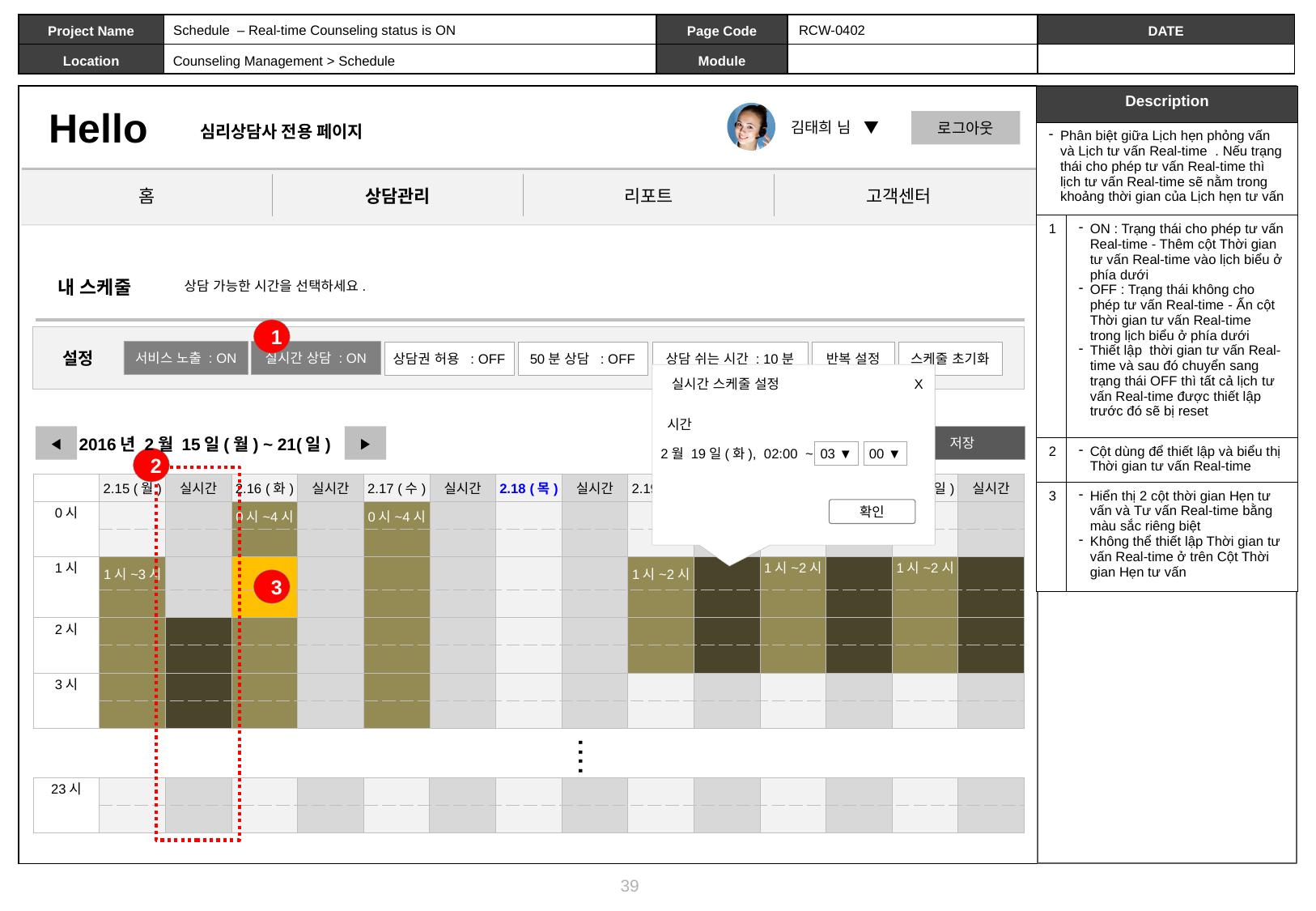

Schedule  – Real-time Counseling status is ON
RCW-0402
Counseling Management > Schedule
| Description |  |
| --- | --- |
| Phân biệt giữa Lịch hẹn phỏng vấn và Lịch tư vấn Real-time . Nếu trạng thái cho phép tư vấn Real-time thì lịch tư vấn Real-time sẽ nằm trong khoảng thời gian của Lịch hẹn tư vấn |  |
| 1 | ON : Trạng thái cho phép tư vấn Real-time - Thêm cột Thời gian tư vấn Real-time vào lịch biểu ở phía dưới OFF : Trạng thái không cho phép tư vấn Real-time - Ẩn cột Thời gian tư vấn Real-time trong lịch biểu ở phía dưới Thiết lập thời gian tư vấn Real-time và sau đó chuyển sang trạng thái OFF thì tất cả lịch tư vấn Real-time được thiết lập trước đó sẽ bị reset |
| 2 | Cột dùng để thiết lập và biểu thị Thời gian tư vấn Real-time |
| 3 | Hiển thị 2 cột thời gian Hẹn tư vấn và Tư vấn Real-time bằng màu sắc riêng biệt Không thể thiết lập Thời gian tư vấn Real-time ở trên Cột Thời gian Hẹn tư vấn |
내 스케줄
상담 가능한 시간을 선택하세요.
1

서비스 노출 : ON
실시간 상담 : ON
상담권 허용  : OFF
50분 상담  : OFF
상담 쉬는 시간 : 10분
반복 설정
스케줄 초기화
설정

실시간 스케줄 설정
X
시간
2월 19일(화),  02:00  ~
03 ▼
00 ▼
확인
◀
▶
저장
2016년 2월 15일(월) ~ 21(일)
2

|  | 2.15 (월) | 실시간 | 2.16 (화) | 실시간 | 2.17 (수) | 실시간 | 2.18 (목) | 실시간 | 2.19 (금) | 실시간 | 2.20 (토) | 실시간 | 2.21 (일) | 실시간 |
| --- | --- | --- | --- | --- | --- | --- | --- | --- | --- | --- | --- | --- | --- | --- |
| 0시 |  |  | 0시~4시 |  | 0시~4시 |  |  |  |  |  |  |  |  |  |
|  |  |  |  |  |  |  |  |  |  |  |  |  |  |  |
| 1시 | 1시~3시 |  |  |  |  |  |  |  | 1시~2시 |  | 1시~2시 |  | 1시~2시 |  |
|  |  |  |  |  |  |  |  |  |  |  |  |  |  |  |
| 2시 |  |  |  |  |  |  |  |  |  |  |  |  |  |  |
|  |  |  |  |  |  |  |  |  |  |  |  |  |  |  |
| 3시 |  |  |  |  |  |  |  |  |  |  |  |  |  |  |
|  |  |  |  |  |  |  |  |  |  |  |  |  |  |  |
3
....
| 23시 |  |  |  |  |  |  |  |  |  |  |  |  |  |  |
| --- | --- | --- | --- | --- | --- | --- | --- | --- | --- | --- | --- | --- | --- | --- |
|  |  |  |  |  |  |  |  |  |  |  |  |  |  |  |
39